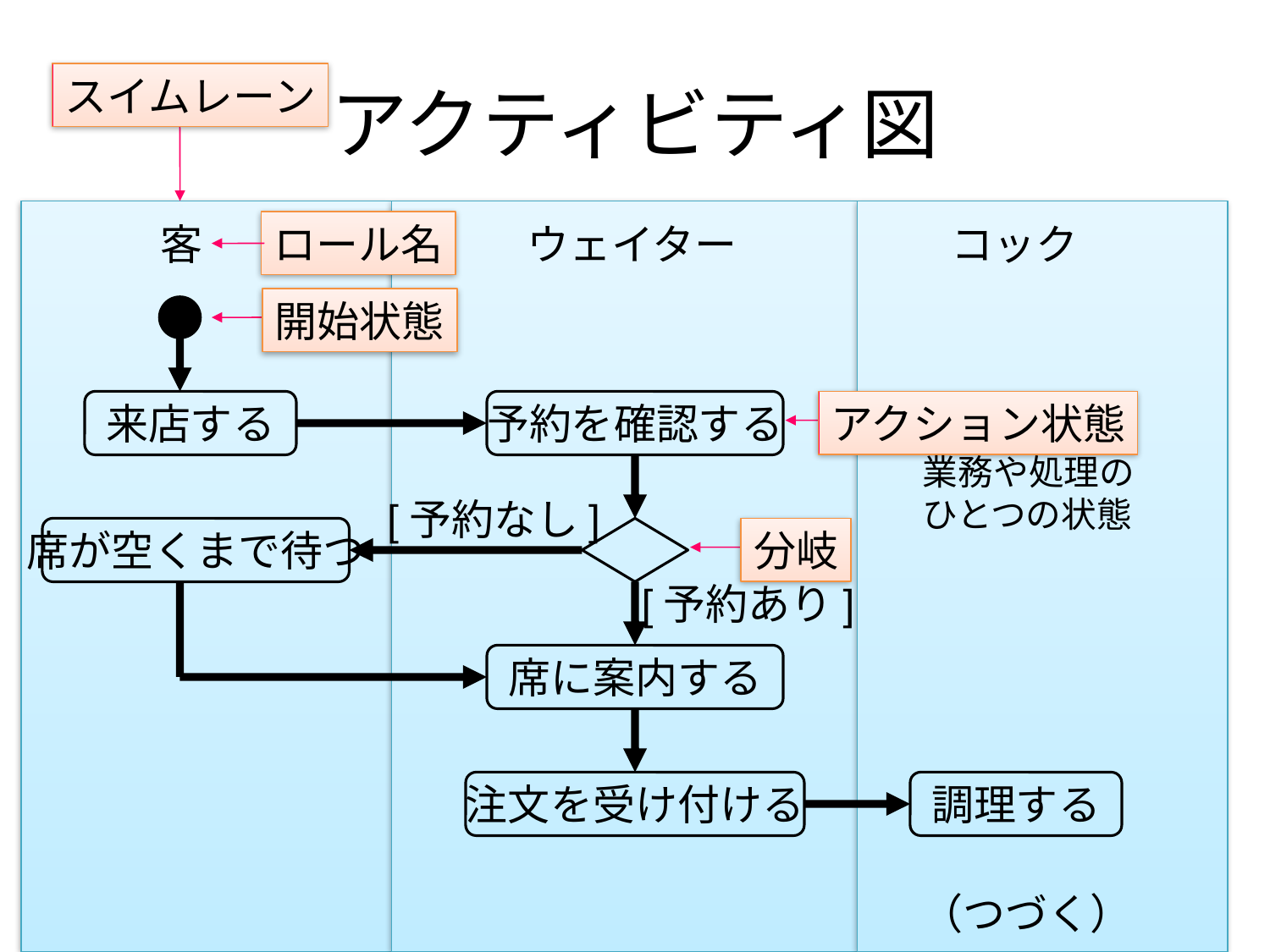

# アクティビティ図
スイムレーン

客
ロール名
ウェイター
コック

開始状態

来店する
予約を確認する
アクション状態

業務や処理の
ひとつの状態

[予約なし]
席が空くまで待つ

分岐

[予約あり]

席に案内する

注文を受け付ける
調理する

（つづく）